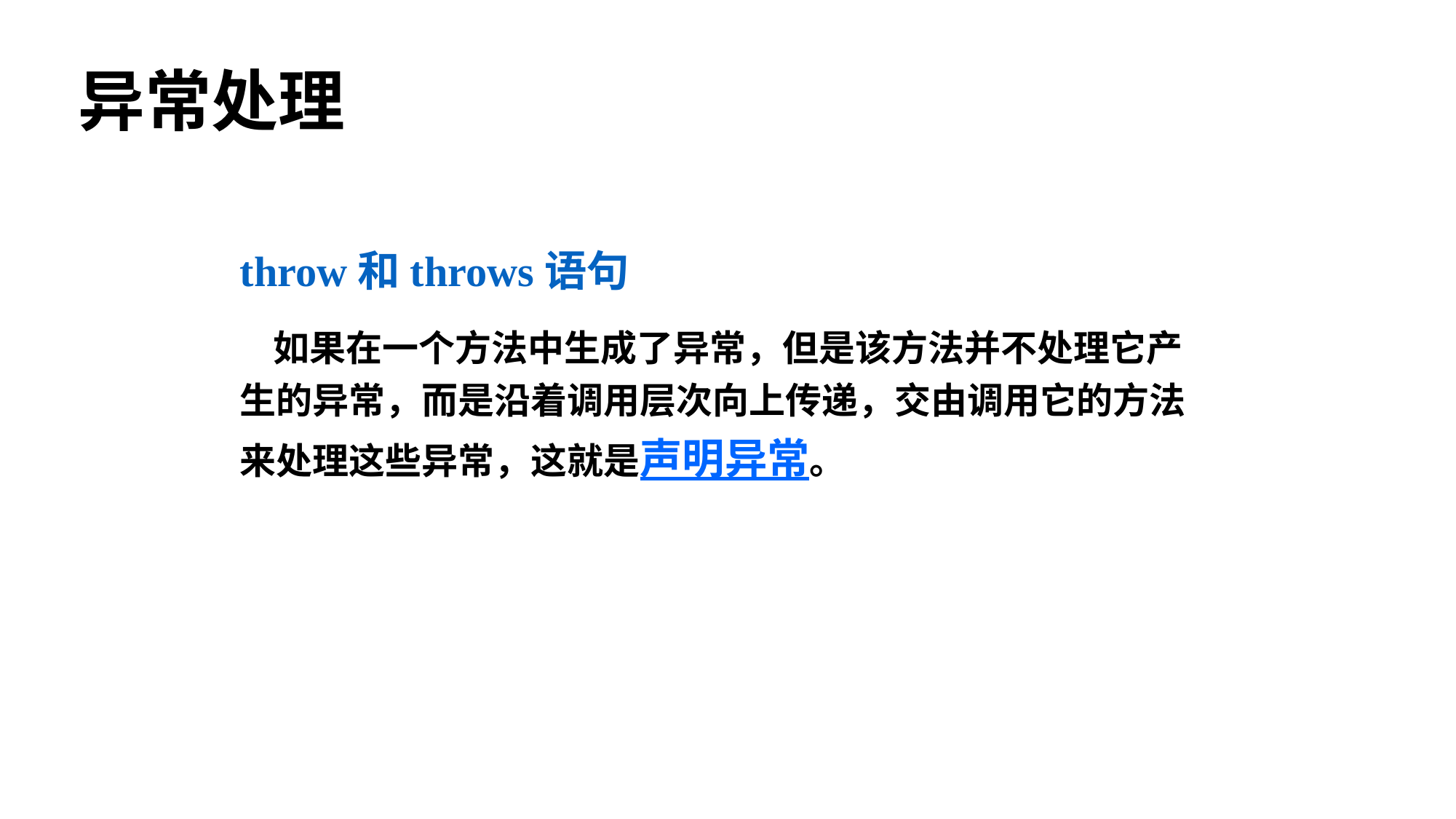

异常处理
throw和throws语句
   如果在一个方法中生成了异常，但是该方法并不处理它产生的异常，而是沿着调用层次向上传递，交由调用它的方法来处理这些异常，这就是声明异常。